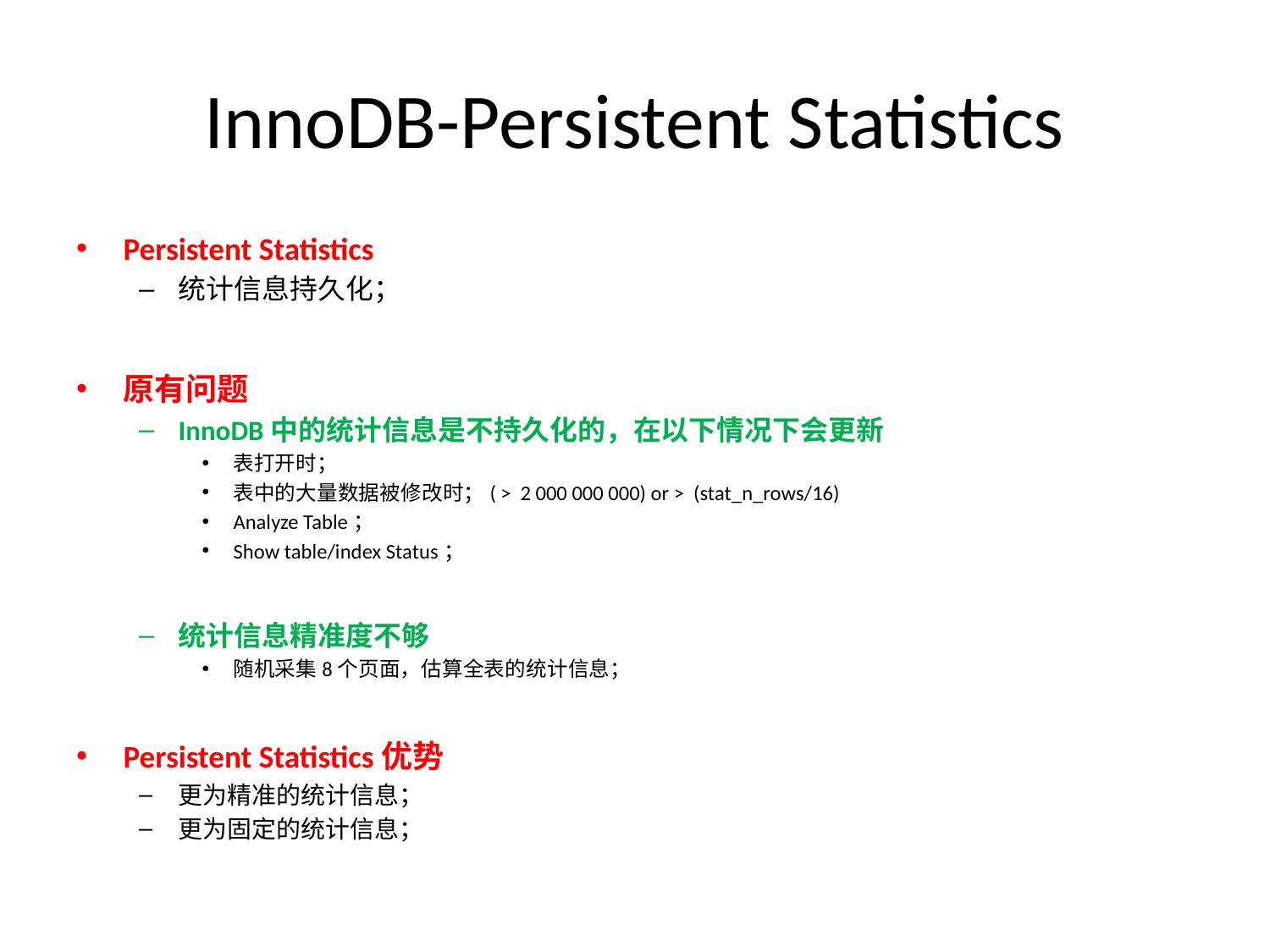

# InnoDB-Persistent Statistics
Persistent Statistics
统计信息持久化；

原有问题
InnoDB中的统计信息是不持久化的，在以下情况下会更新
表打开时；
表中的大量数据被修改时；( >  2 000 000 000) or >  (stat_n_rows/16)
Analyze Table；
Show table/index Status；

统计信息精准度不够
随机采集8个页面，估算全表的统计信息；

Persistent Statistics优势
更为精准的统计信息；
更为固定的统计信息；